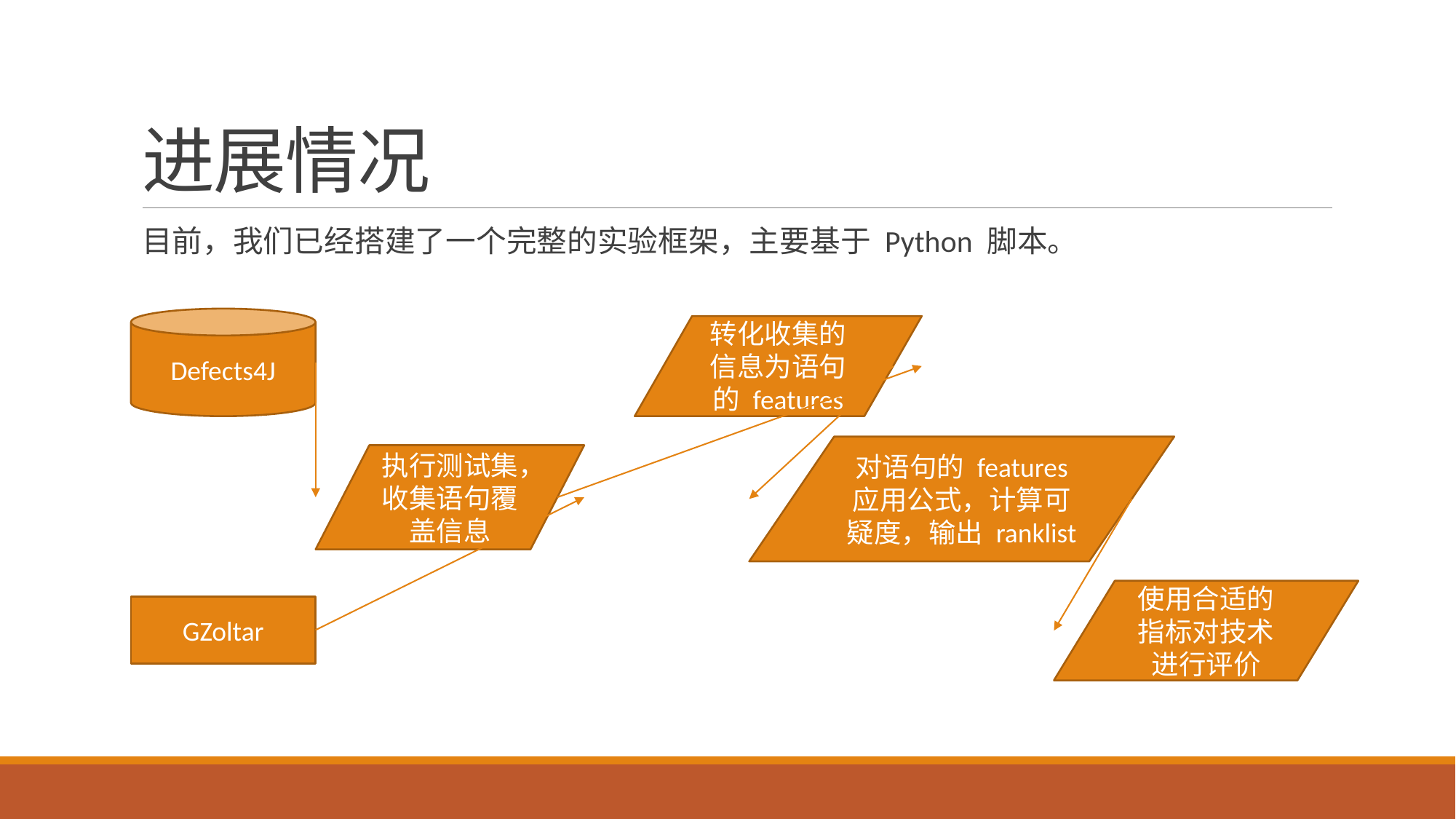

# 进展情况
目前，我们已经搭建了一个完整的实验框架，主要基于 Python 脚本。
Defects4J
转化收集的信息为语句的 features
对语句的 features 应用公式，计算可疑度，输出 ranklist
执行测试集，收集语句覆盖信息
使用合适的指标对技术进行评价
GZoltar